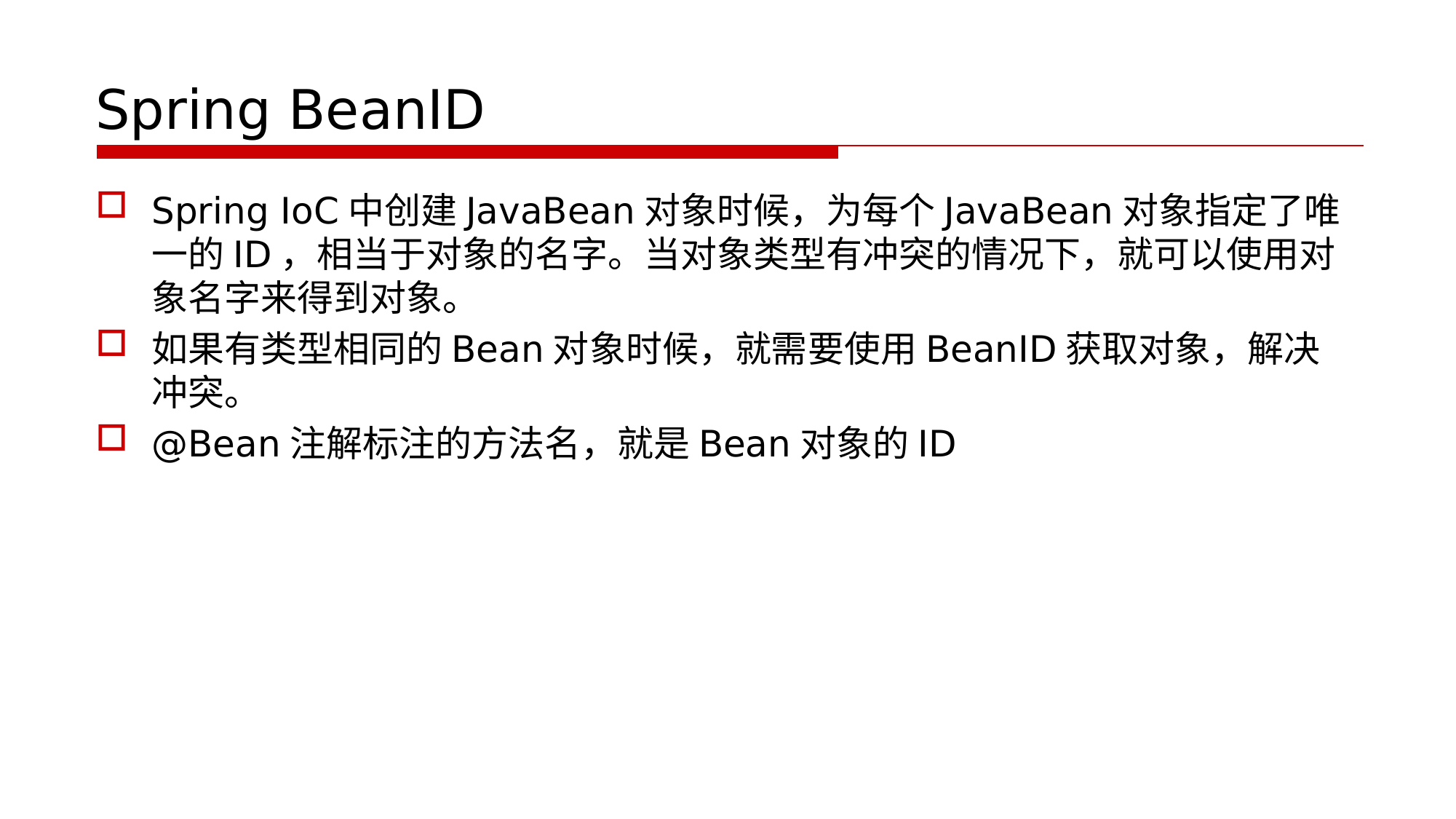

# Spring BeanID
Spring IoC中创建JavaBean对象时候，为每个JavaBean对象指定了唯一的ID，相当于对象的名字。当对象类型有冲突的情况下，就可以使用对象名字来得到对象。
如果有类型相同的Bean对象时候，就需要使用BeanID获取对象，解决冲突。
@Bean注解标注的方法名，就是Bean对象的ID